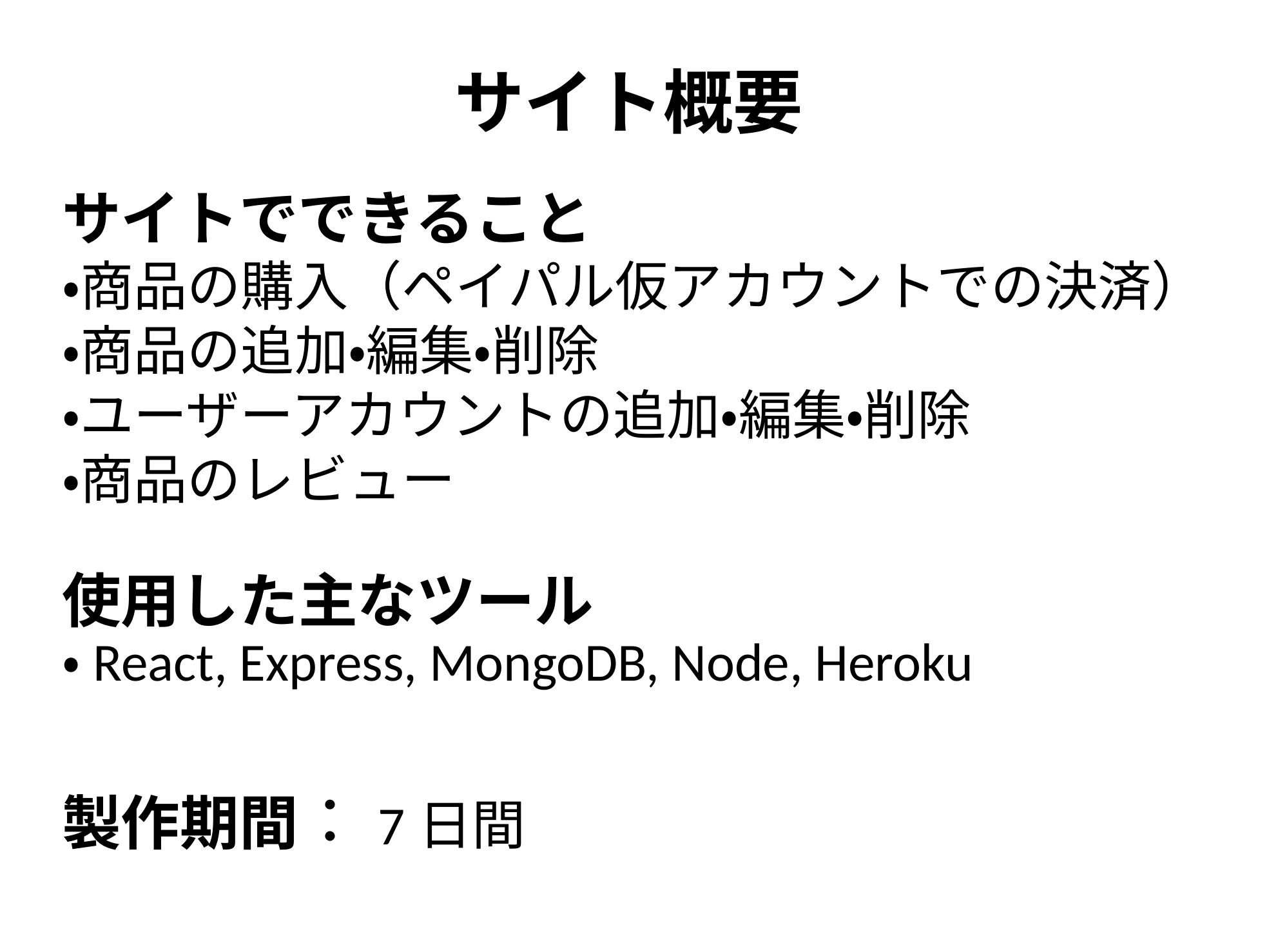

サイト概要
サイトでできること
・商品の購入（ペイパル仮アカウントでの決済）
・商品の追加・編集・削除
・ユーザーアカウントの追加・編集・削除
・商品のレビュー
# 使用した主なツール ・React, Express, MongoDB, Node, Heroku
製作期間：7日間